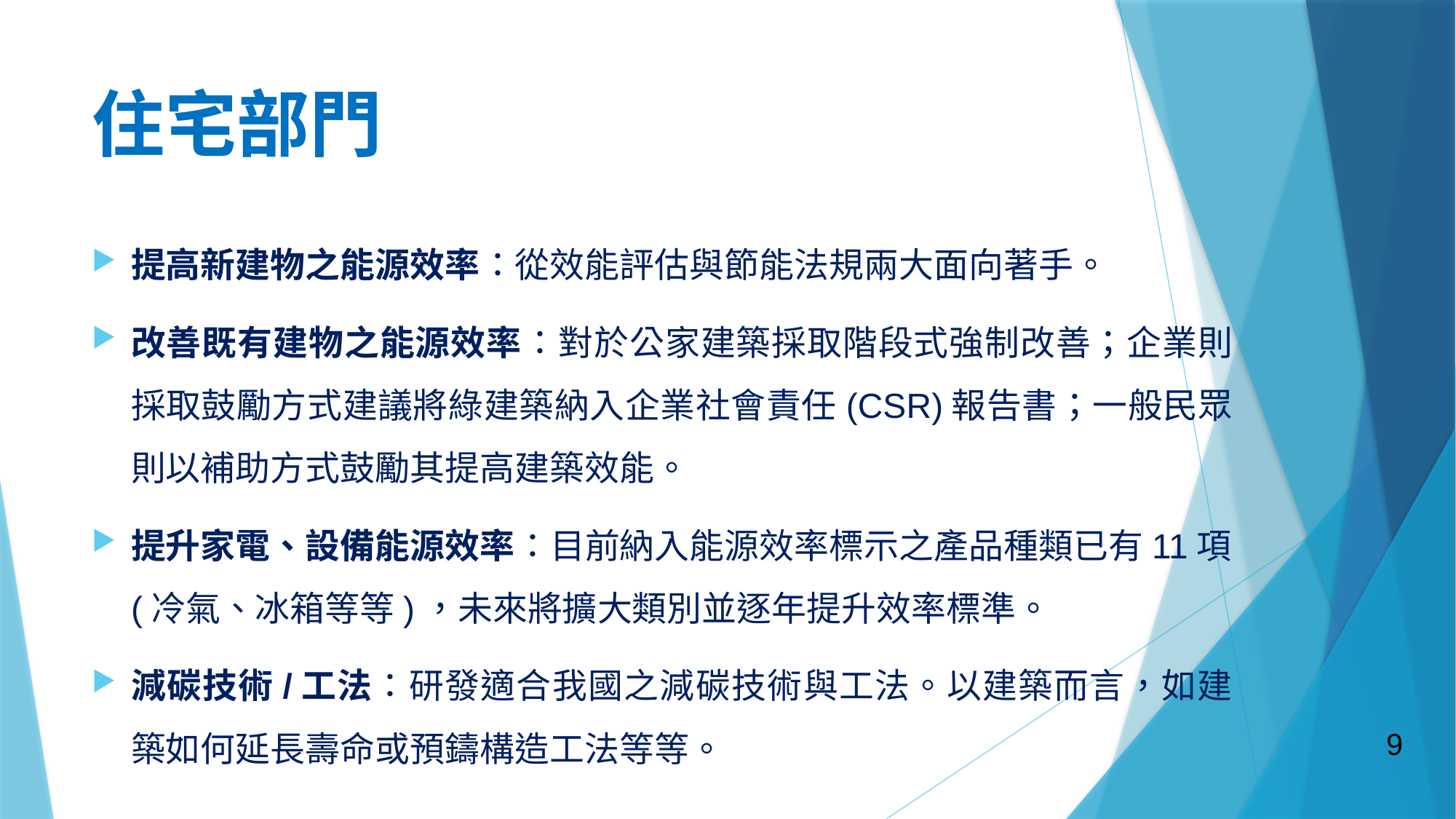

# 住宅部門
提高新建物之能源效率：從效能評估與節能法規兩大面向著手。
改善既有建物之能源效率：對於公家建築採取階段式強制改善；企業則採取鼓勵方式建議將綠建築納入企業社會責任(CSR)報告書；一般民眾則以補助方式鼓勵其提高建築效能。
提升家電、設備能源效率：目前納入能源效率標示之產品種類已有11項(冷氣、冰箱等等)，未來將擴大類別並逐年提升效率標準。
減碳技術/工法：研發適合我國之減碳技術與工法。以建築而言，如建築如何延長壽命或預鑄構造工法等等。
9